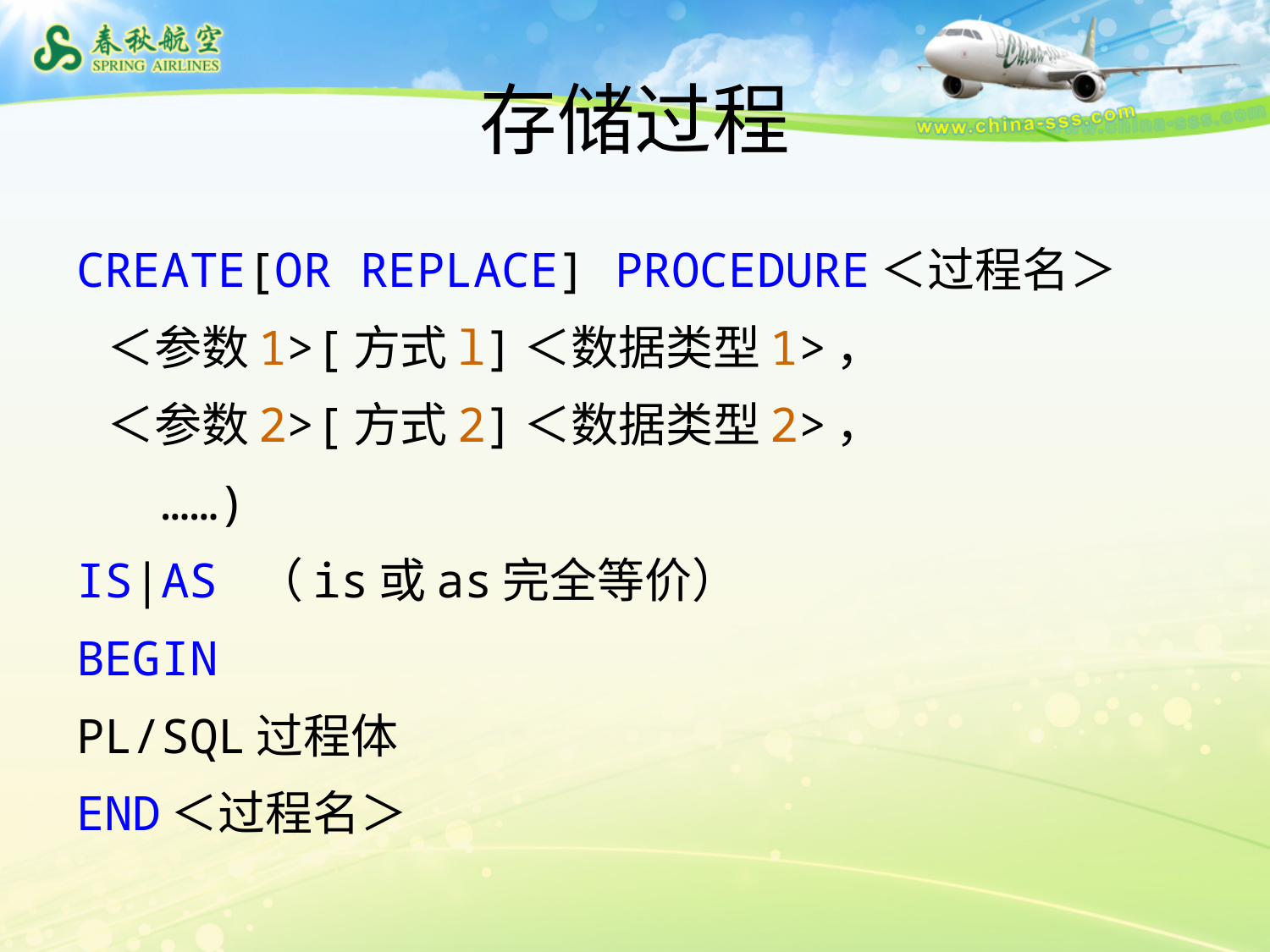

# 存储过程
CREATE[OR REPLACE] PROCEDURE＜过程名＞
  ＜参数1>[方式l]＜数据类型1>，
  ＜参数2>[方式2]＜数据类型2>，
   ……)
IS|AS （is或as完全等价）
BEGIN
PL/SQL过程体
END＜过程名＞